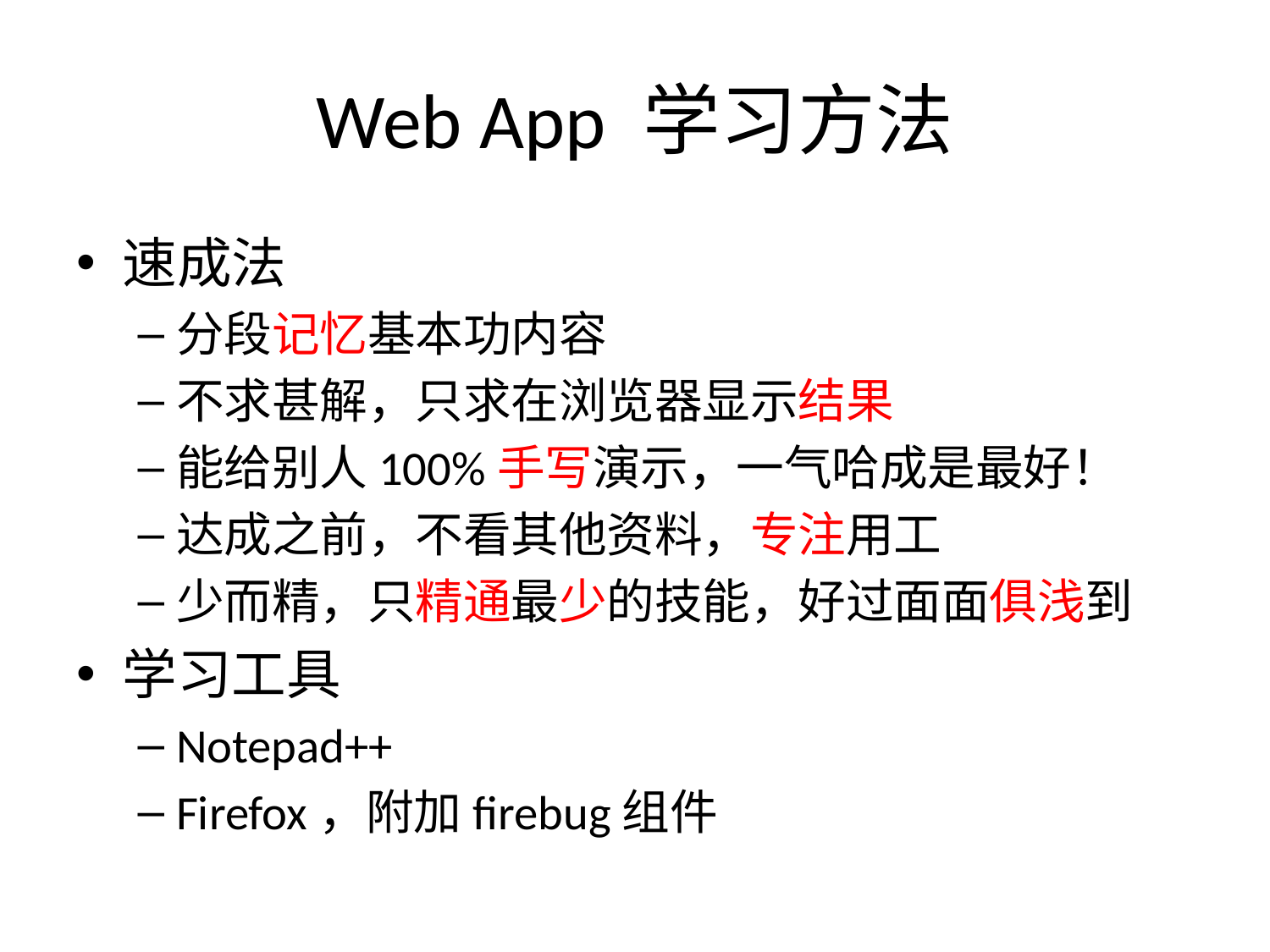

# Web App 学习方法
速成法
分段记忆基本功内容
不求甚解，只求在浏览器显示结果
能给别人100%手写演示，一气哈成是最好！
达成之前，不看其他资料，专注用工
少而精，只精通最少的技能，好过面面俱浅到
学习工具
Notepad++
Firefox，附加firebug组件